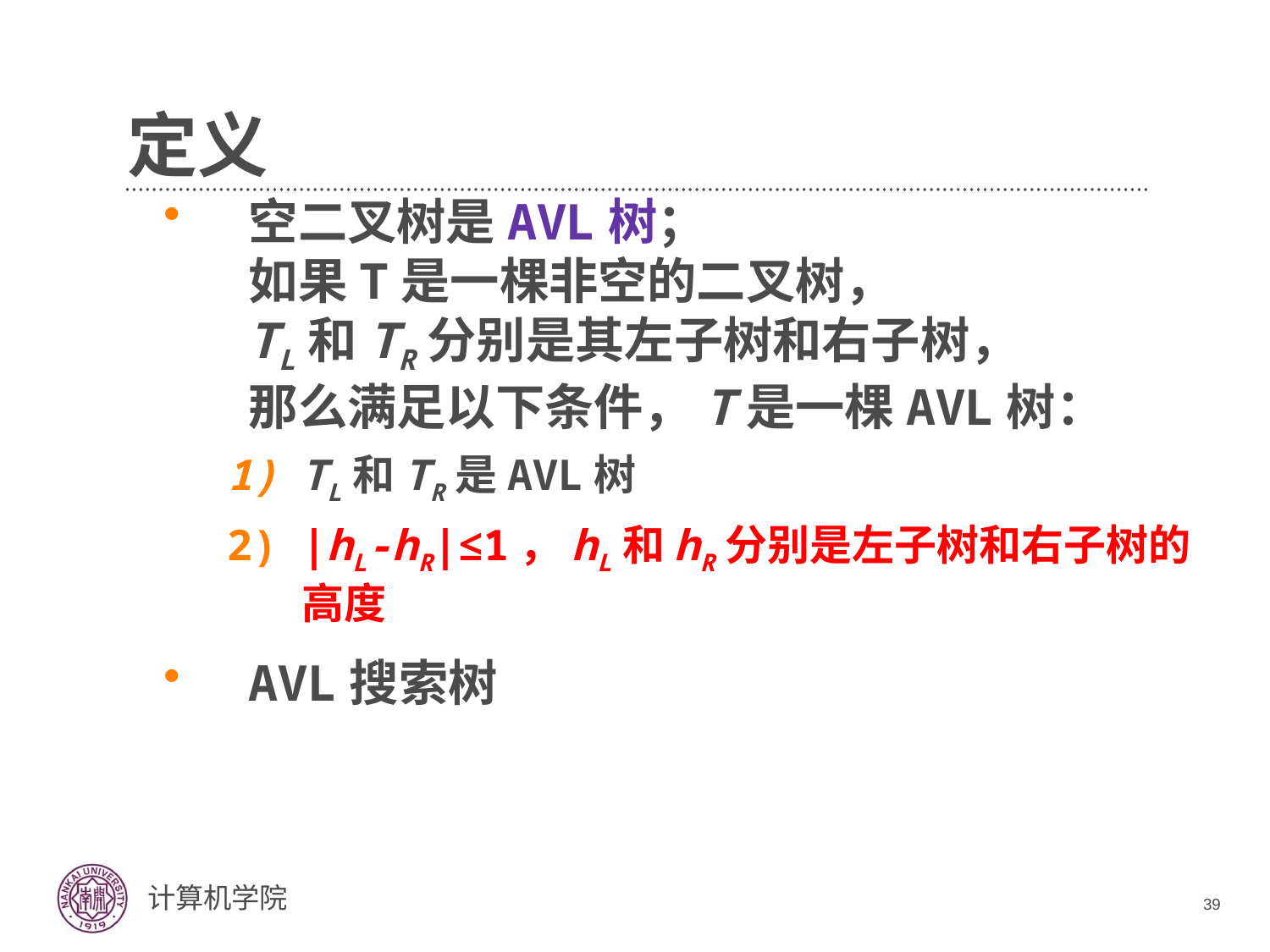

# 定义
空二叉树是AVL树；
如果T是一棵非空的二叉树，
TL和TR分别是其左子树和右子树，
那么满足以下条件，T是一棵AVL树：
TL和TR是AVL树
|hL-hR|≤1，hL和hR分别是左子树和右子树的高度
AVL搜索树
39